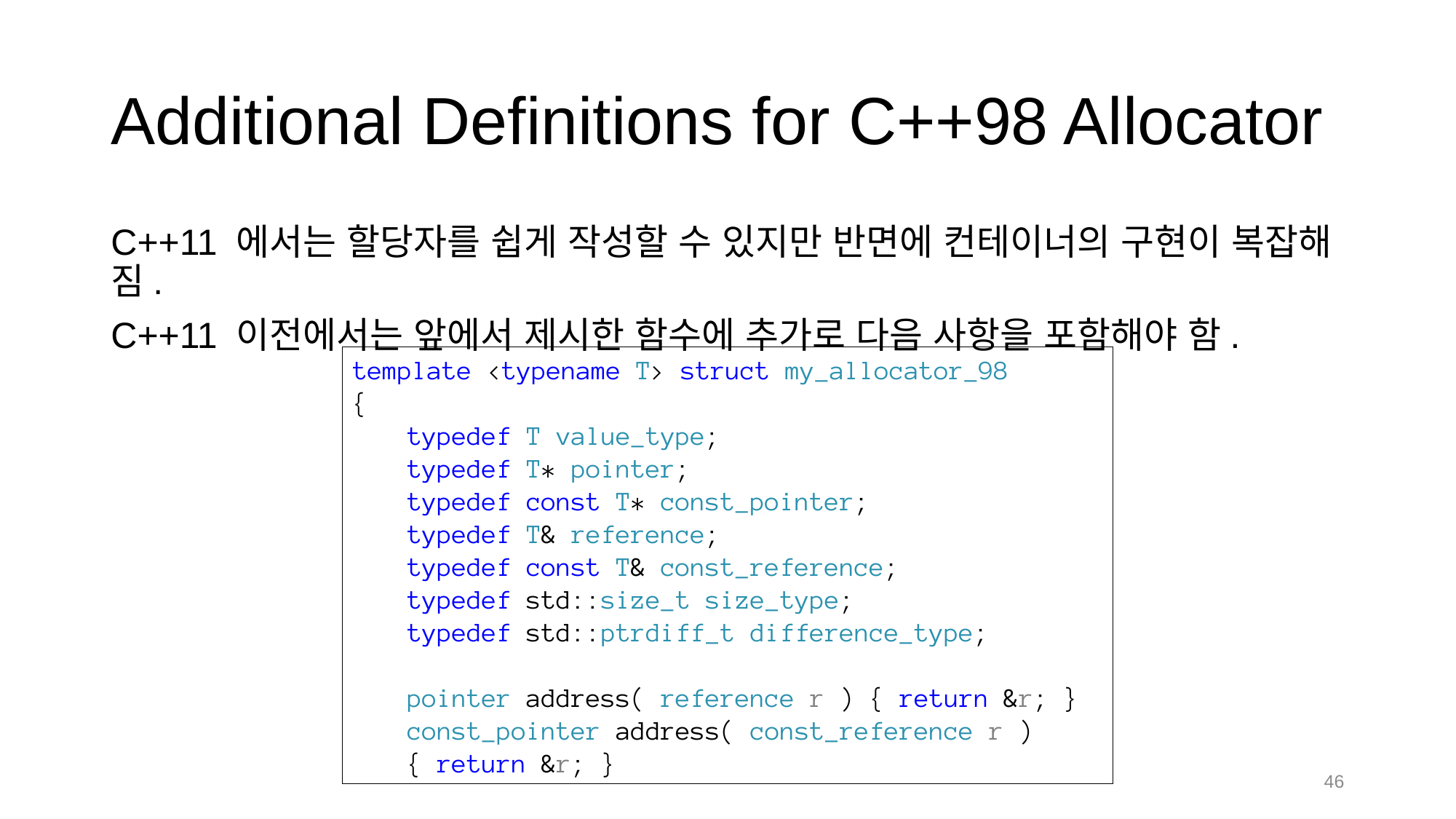

# Additional Definitions for C++98 Allocator
C++11 에서는 할당자를 쉽게 작성할 수 있지만 반면에 컨테이너의 구현이 복잡해 짐.
C++11 이전에서는 앞에서 제시한 함수에 추가로 다음 사항을 포함해야 함.
template <typename T> struct my_allocator_98
{
typedef T value_type;
typedef T* pointer;
typedef const T* const_pointer;
typedef T& reference;
typedef const T& const_reference;
typedef std::size_t size_type;
typedef std::ptrdiff_t difference_type;

pointer address( reference r ) { return &r; }
const_pointer address( const_reference r ) { return &r; }
46